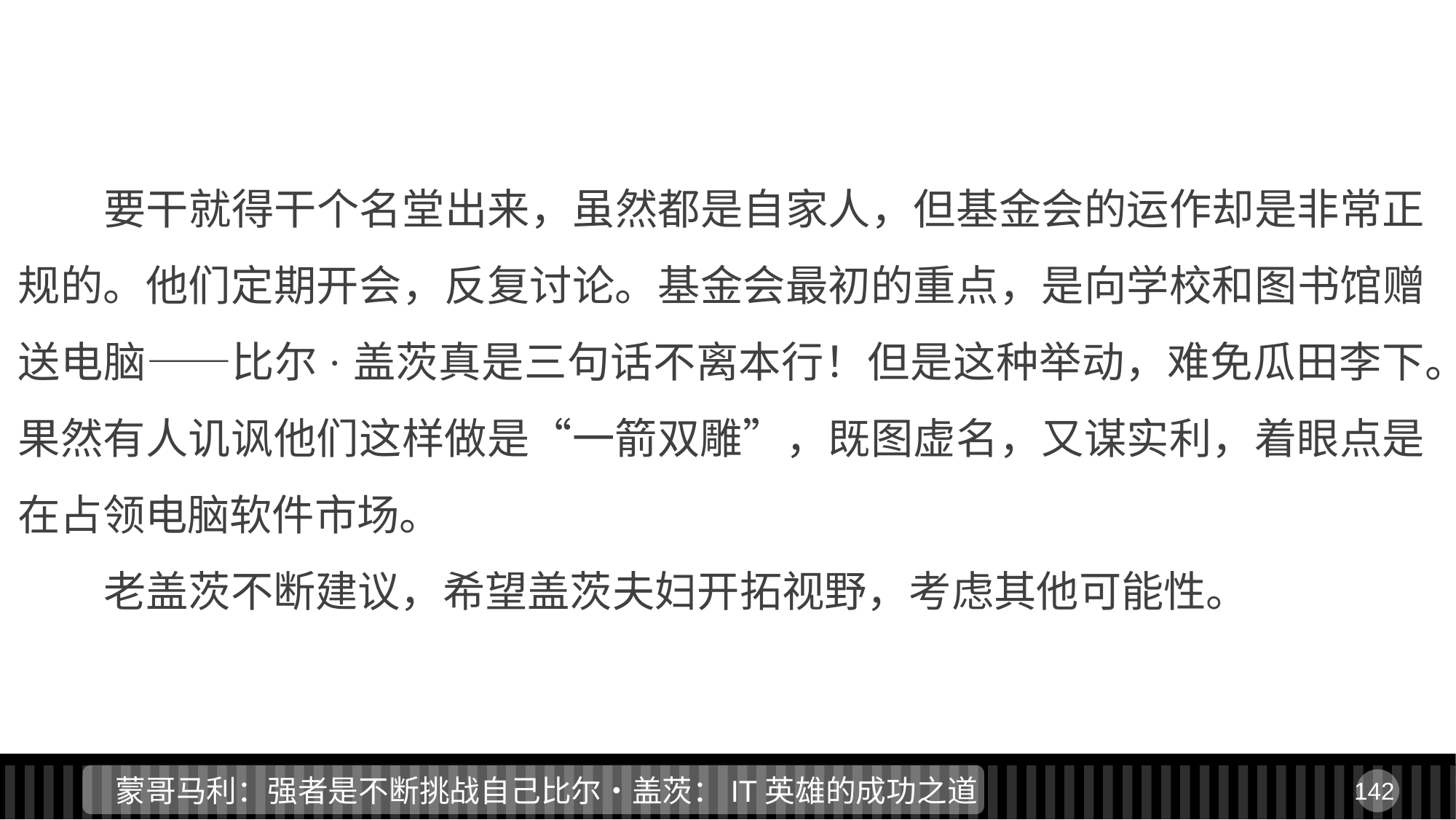

要干就得干个名堂出来，虽然都是自家人，但基金会的运作却是非常正规的。他们定期开会，反复讨论。基金会最初的重点，是向学校和图书馆赠送电脑——比尔·盖茨真是三句话不离本行！但是这种举动，难免瓜田李下。果然有人讥讽他们这样做是“一箭双雕”，既图虚名，又谋实利，着眼点是在占领电脑软件市场。
老盖茨不断建议，希望盖茨夫妇开拓视野，考虑其他可能性。